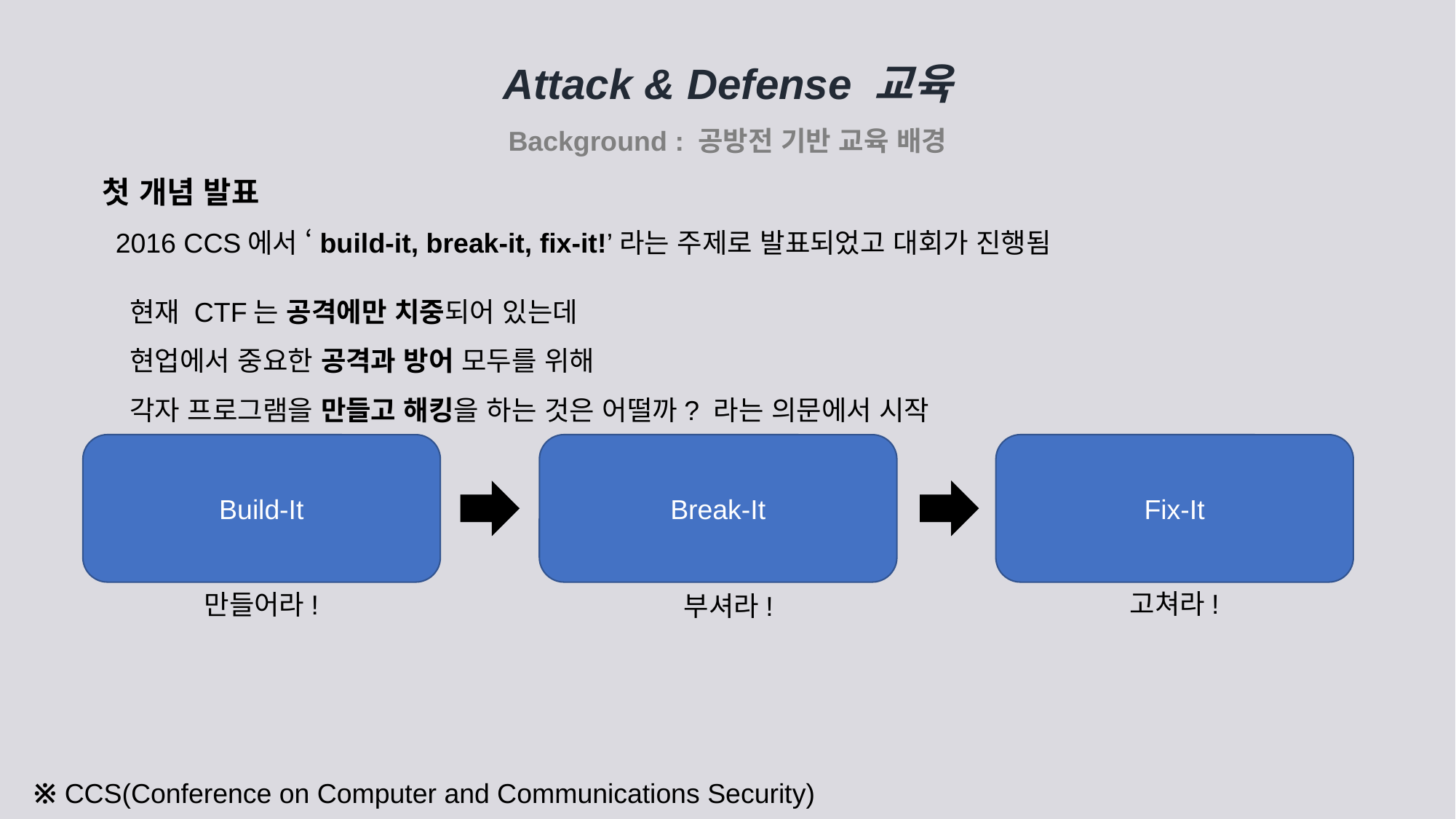

Attack & Defense 교육
Background : 공방전 기반 교육 배경
첫 개념 발표
2016 CCS에서 ‘build-it, break-it, fix-it!’라는 주제로 발표되었고 대회가 진행됨
현재 CTF는 공격에만 치중되어 있는데
현업에서 중요한 공격과 방어 모두를 위해
각자 프로그램을 만들고 해킹을 하는 것은 어떨까? 라는 의문에서 시작
Build-It
Break-It
Fix-It

고쳐라!
만들어라!
부셔라!
※ CCS(Conference on Computer and Communications Security)